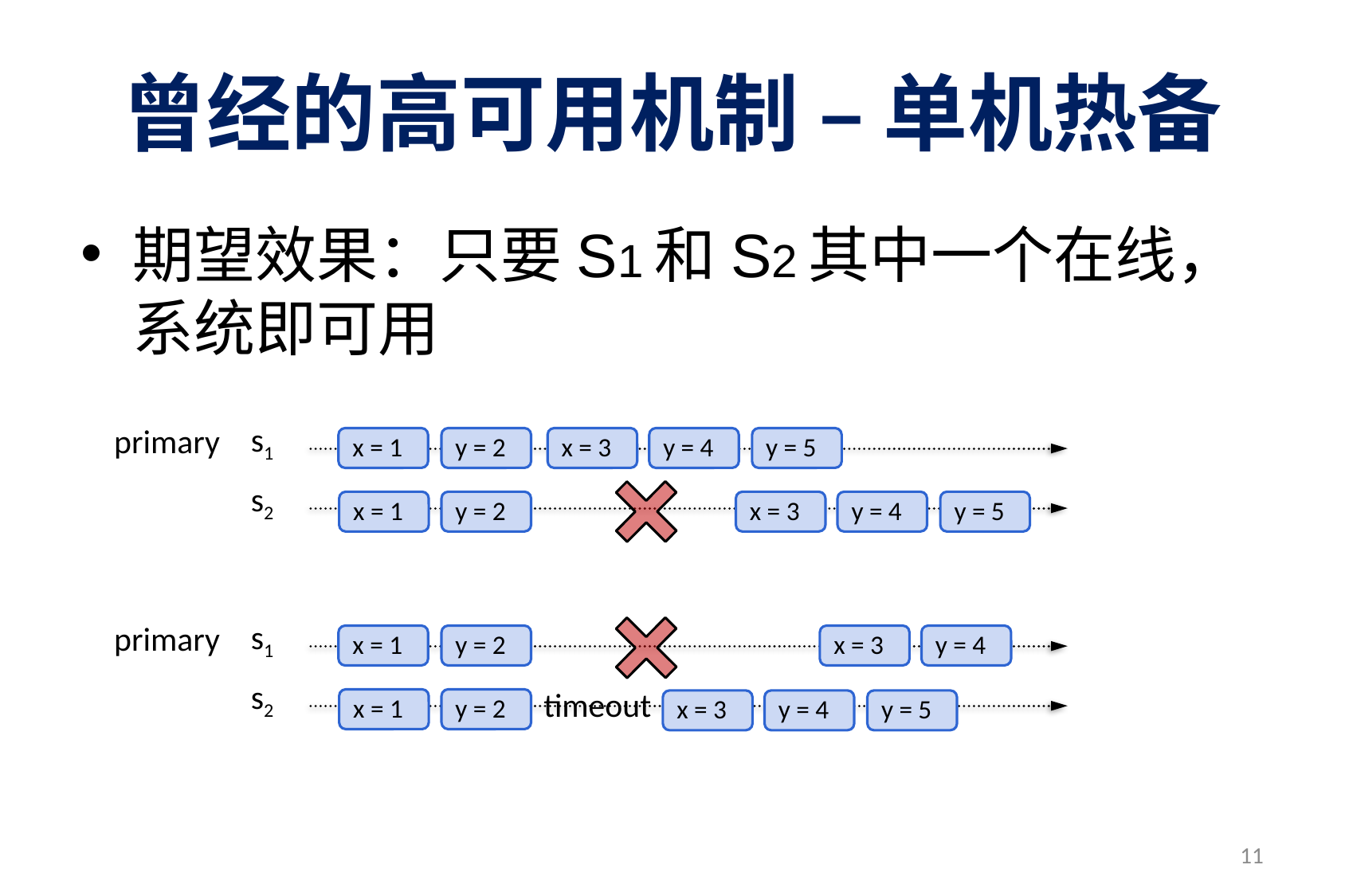

# 曾经的高可用机制 – 单机热备
期望效果：只要S1和S2其中一个在线，系统即可用
primary
s1
  x = 1
  y = 2
  x = 3
  y = 4
  y = 5

s2
  x = 1
  y = 2
  x = 3
  y = 4
  y = 5
primary

s1
  x = 1
  y = 2
  x = 3
  y = 4
s2
timeout
  x = 1
  y = 2
  x = 3
  y = 4
  y = 5
11